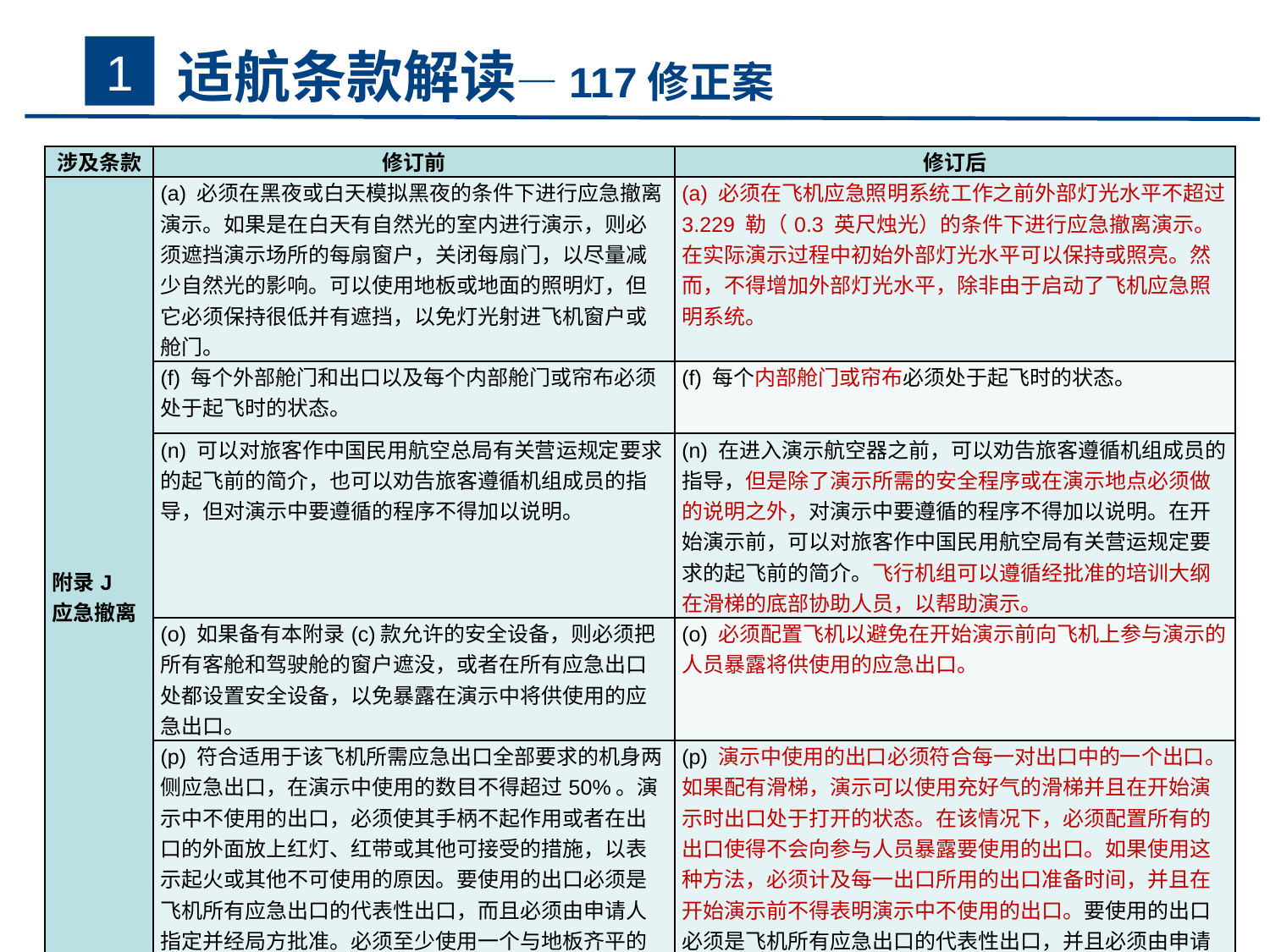

# 适航条款解读—117修正案
1
| 涉及条款 | 修订前 | 修订后 |
| --- | --- | --- |
| 附录J 应急撤离 | (a) 必须在黑夜或白天模拟黑夜的条件下进行应急撤离演示。如果是在白天有自然光的室内进行演示，则必须遮挡演示场所的每扇窗户，关闭每扇门，以尽量减少自然光的影响。可以使用地板或地面的照明灯，但它必须保持很低并有遮挡，以免灯光射进飞机窗户或舱门。 | (a) 必须在飞机应急照明系统工作之前外部灯光水平不超过3.229 勒（0.3 英尺烛光）的条件下进行应急撤离演示。在实际演示过程中初始外部灯光水平可以保持或照亮。然而，不得增加外部灯光水平，除非由于启动了飞机应急照明系统。 |
|  | (f) 每个外部舱门和出口以及每个内部舱门或帘布必须处于起飞时的状态。 | (f) 每个内部舱门或帘布必须处于起飞时的状态。 |
|  | (n) 可以对旅客作中国民用航空总局有关营运规定要求的起飞前的简介，也可以劝告旅客遵循机组成员的指导，但对演示中要遵循的程序不得加以说明。 | (n) 在进入演示航空器之前，可以劝告旅客遵循机组成员的指导，但是除了演示所需的安全程序或在演示地点必须做的说明之外，对演示中要遵循的程序不得加以说明。在开始演示前，可以对旅客作中国民用航空局有关营运规定要求的起飞前的简介。飞行机组可以遵循经批准的培训大纲在滑梯的底部协助人员，以帮助演示。 |
|  | (o) 如果备有本附录(c)款允许的安全设备，则必须把所有客舱和驾驶舱的窗户遮没，或者在所有应急出口处都设置安全设备，以免暴露在演示中将供使用的应急出口。 | (o) 必须配置飞机以避免在开始演示前向飞机上参与演示的人员暴露将供使用的应急出口。 |
|  | (p) 符合适用于该飞机所需应急出口全部要求的机身两侧应急出口，在演示中使用的数目不得超过50%。演示中不使用的出口，必须使其手柄不起作用或者在出口的外面放上红灯、红带或其他可接受的措施，以表示起火或其他不可使用的原因。要使用的出口必须是飞机所有应急出口的代表性出口，而且必须由申请人指定并经局方批准。必须至少使用一个与地板齐平的出口。 | (p) 演示中使用的出口必须符合每一对出口中的一个出口。如果配有滑梯，演示可以使用充好气的滑梯并且在开始演示时出口处于打开的状态。在该情况下，必须配置所有的出口使得不会向参与人员暴露要使用的出口。如果使用这种方法，必须计及每一出口所用的出口准备时间，并且在开始演示前不得表明演示中不使用的出口。要使用的出口必须是飞机所有应急出口的代表性出口，并且必须由申请人指定并经中国民用航空局适航部门批准。必须至少使用一个与地板齐平的出口。 |